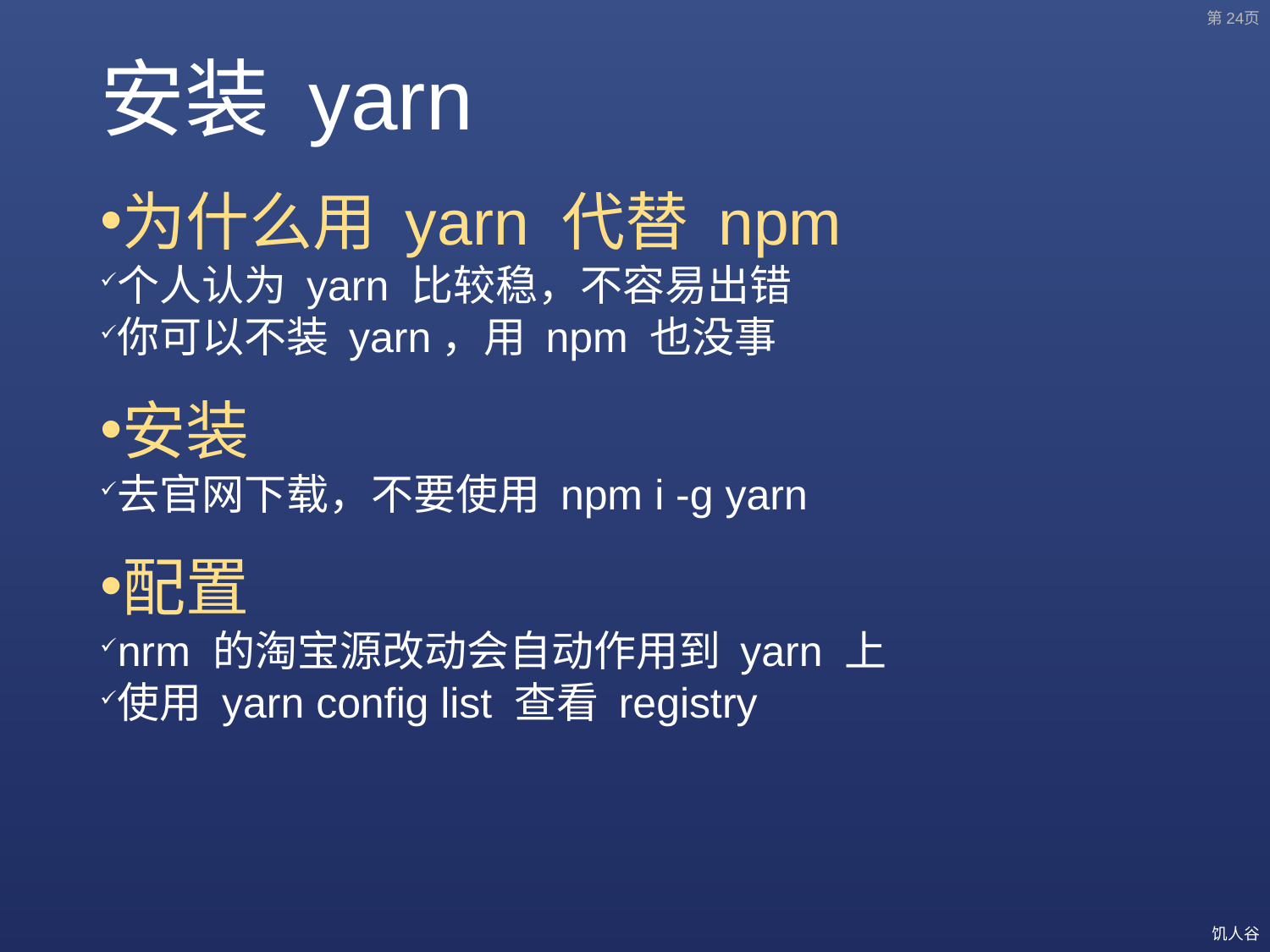

第24页
# 安装 yarn
为什么用 yarn 代替 npm
个人认为 yarn 比较稳，不容易出错
你可以不装 yarn，用 npm 也没事
安装
去官网下载，不要使用 npm i -g yarn
配置
nrm 的淘宝源改动会自动作用到 yarn 上
使用 yarn config list 查看 registry
饥人谷